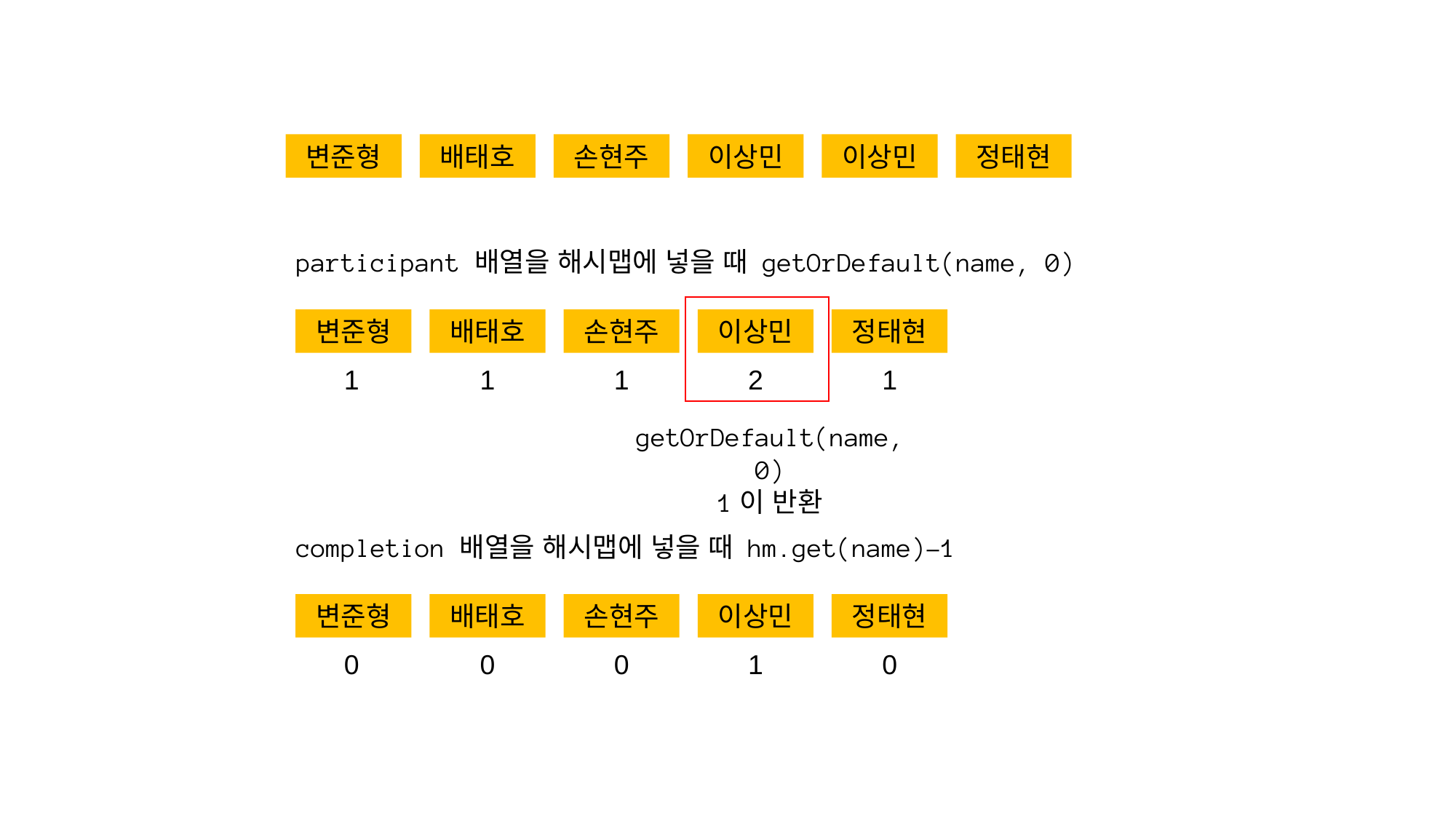

변준형
배태호
손현주
이상민
이상민
정태현
participant 배열을 해시맵에 넣을 때 getOrDefault(name, 0)

변준형
배태호
손현주
이상민
정태현
1
1
1
2
1
getOrDefault(name, 0)
1이 반환
completion 배열을 해시맵에 넣을 때 hm.get(name)-1
변준형
배태호
손현주
이상민
정태현
0
0
0
1
0